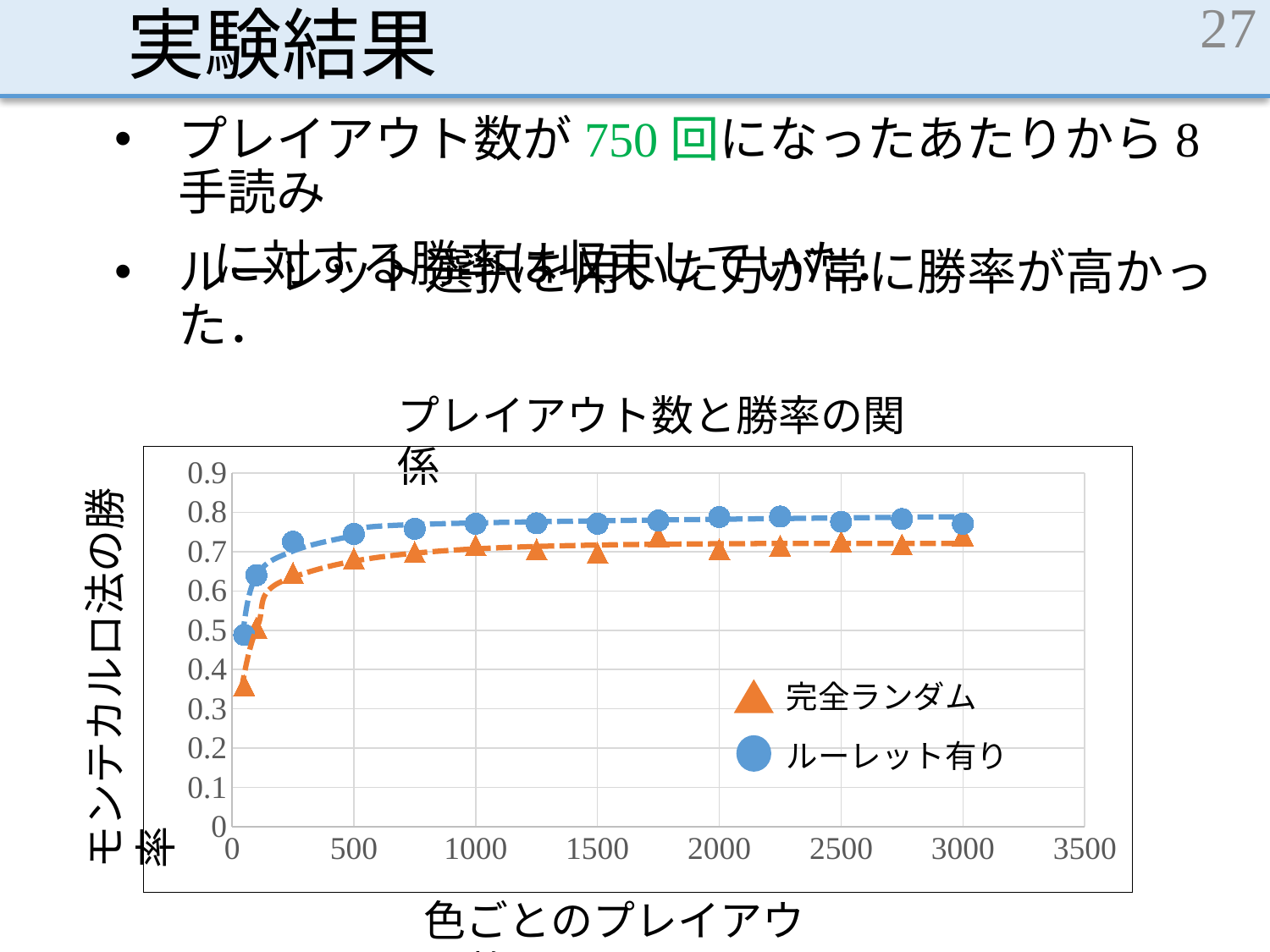

# 実験結果
27
プレイアウト数が750回になったあたりから8手読み
　　に対する勝率は収束していた．
ルーレット選択を用いた方が常に勝率が高かった．
プレイアウト数と勝率の関係

### Chart

| Category |  |  |
|---|---|---|

モンテカルロ法の勝率
完全ランダム

ルーレット有り

色ごとのプレイアウト数